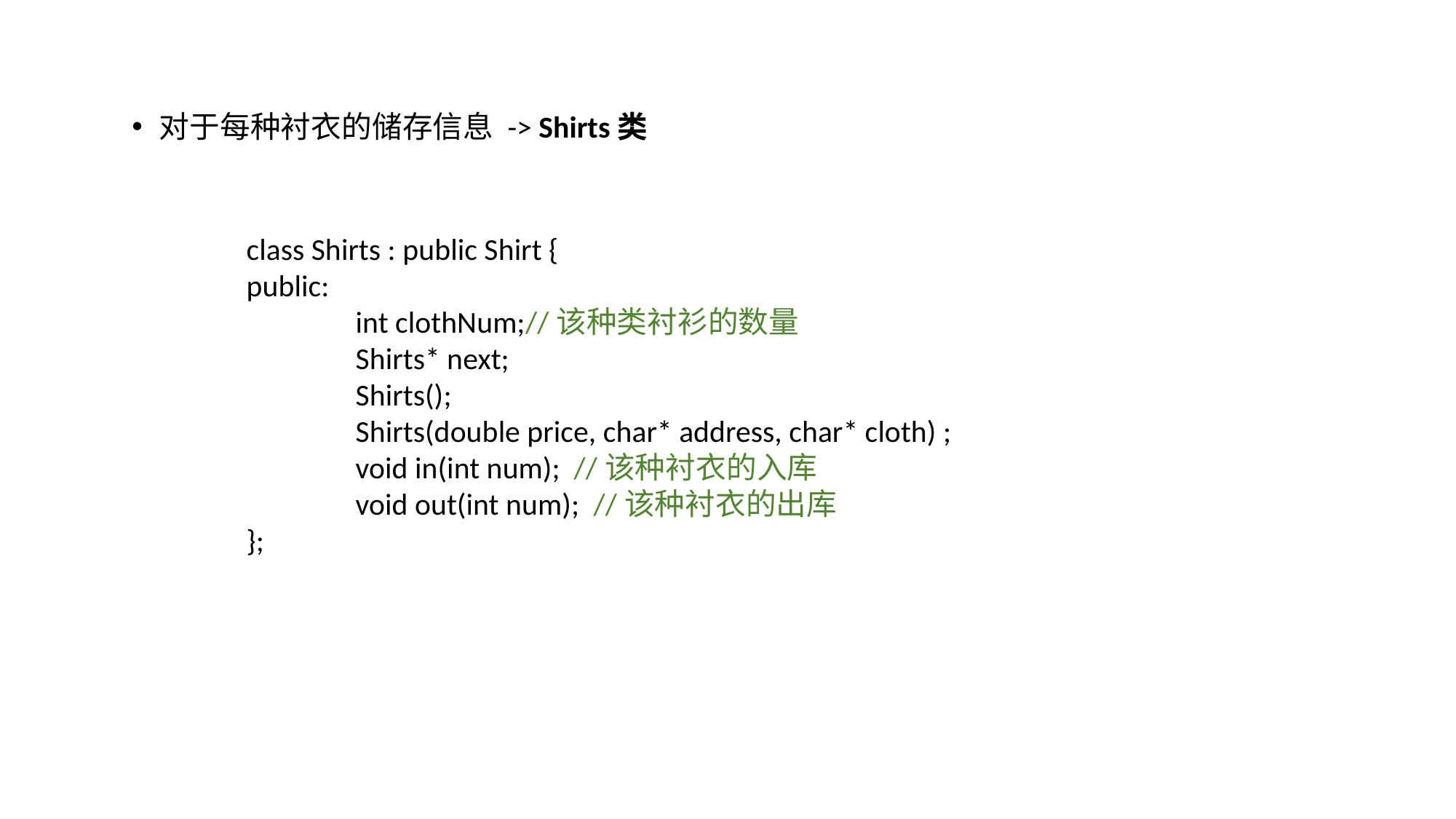

对于每种衬衣的储存信息 -> Shirts类
class Shirts : public Shirt {
public:
	int clothNum;//该种类衬衫的数量
	Shirts* next;
	Shirts();
	Shirts(double price, char* address, char* cloth) ;
	void in(int num);	//该种衬衣的入库
	void out(int num);  //该种衬衣的出库
};